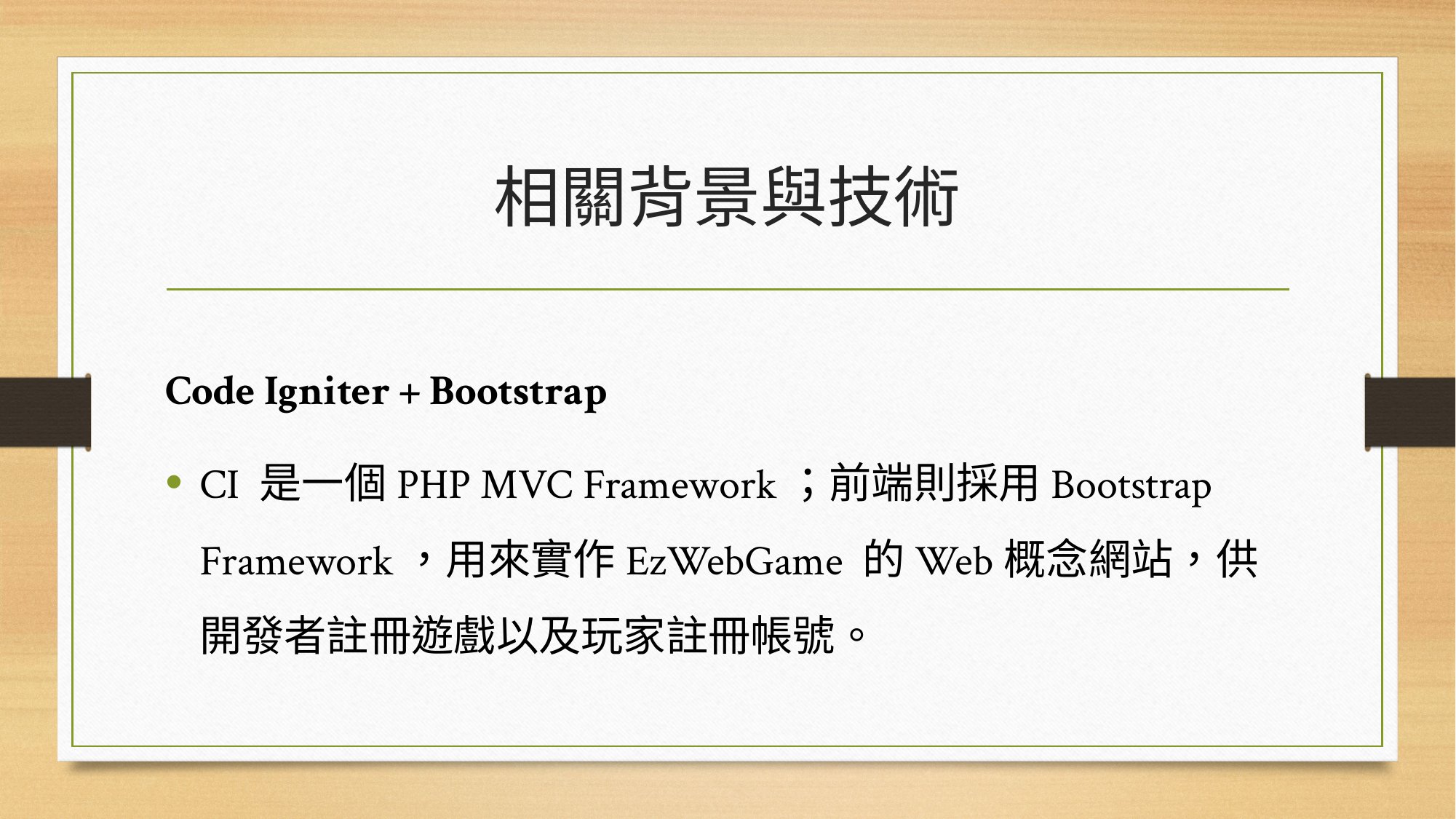

# 相關背景與技術
Code Igniter + Bootstrap
CI 是一個PHP MVC Framework；前端則採用Bootstrap Framework，用來實作EzWebGame 的Web概念網站，供開發者註冊遊戲以及玩家註冊帳號。